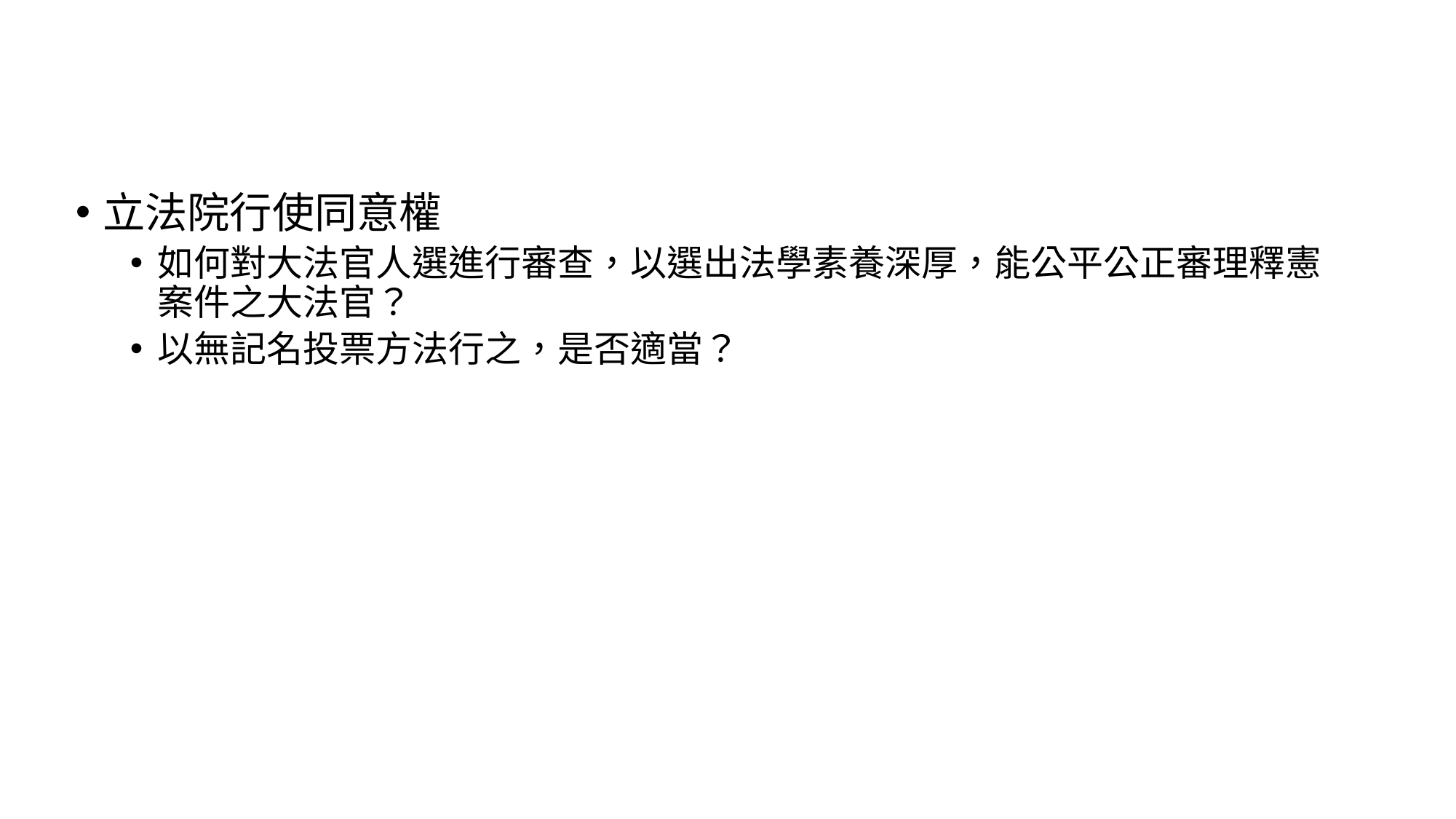

#
立法院行使同意權
如何對大法官人選進行審查，以選出法學素養深厚，能公平公正審理釋憲案件之大法官？
以無記名投票方法行之，是否適當？